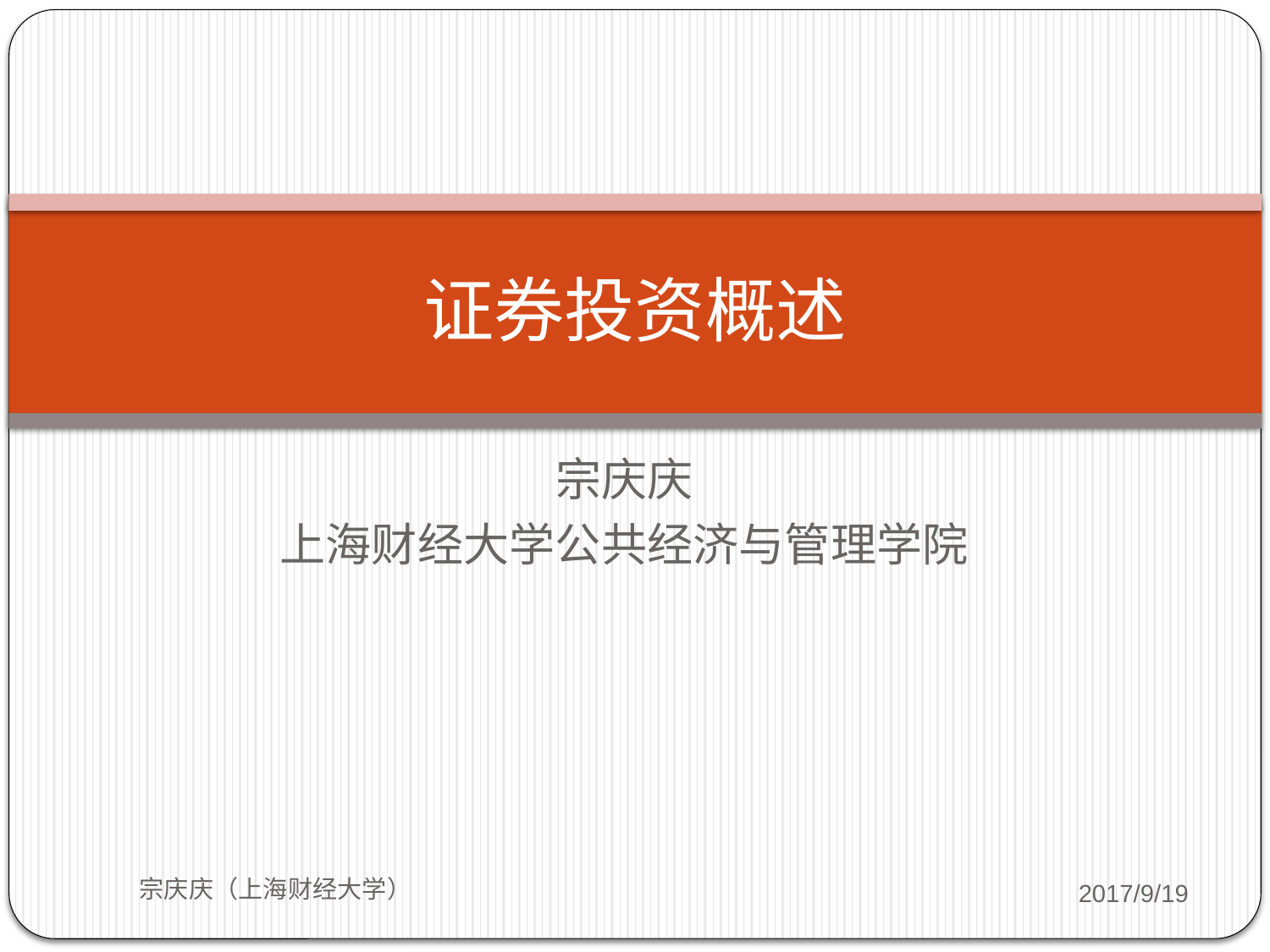

# 证券投资概述
宗庆庆
上海财经大学公共经济与管理学院
宗庆庆（上海财经大学）
2017/9/19